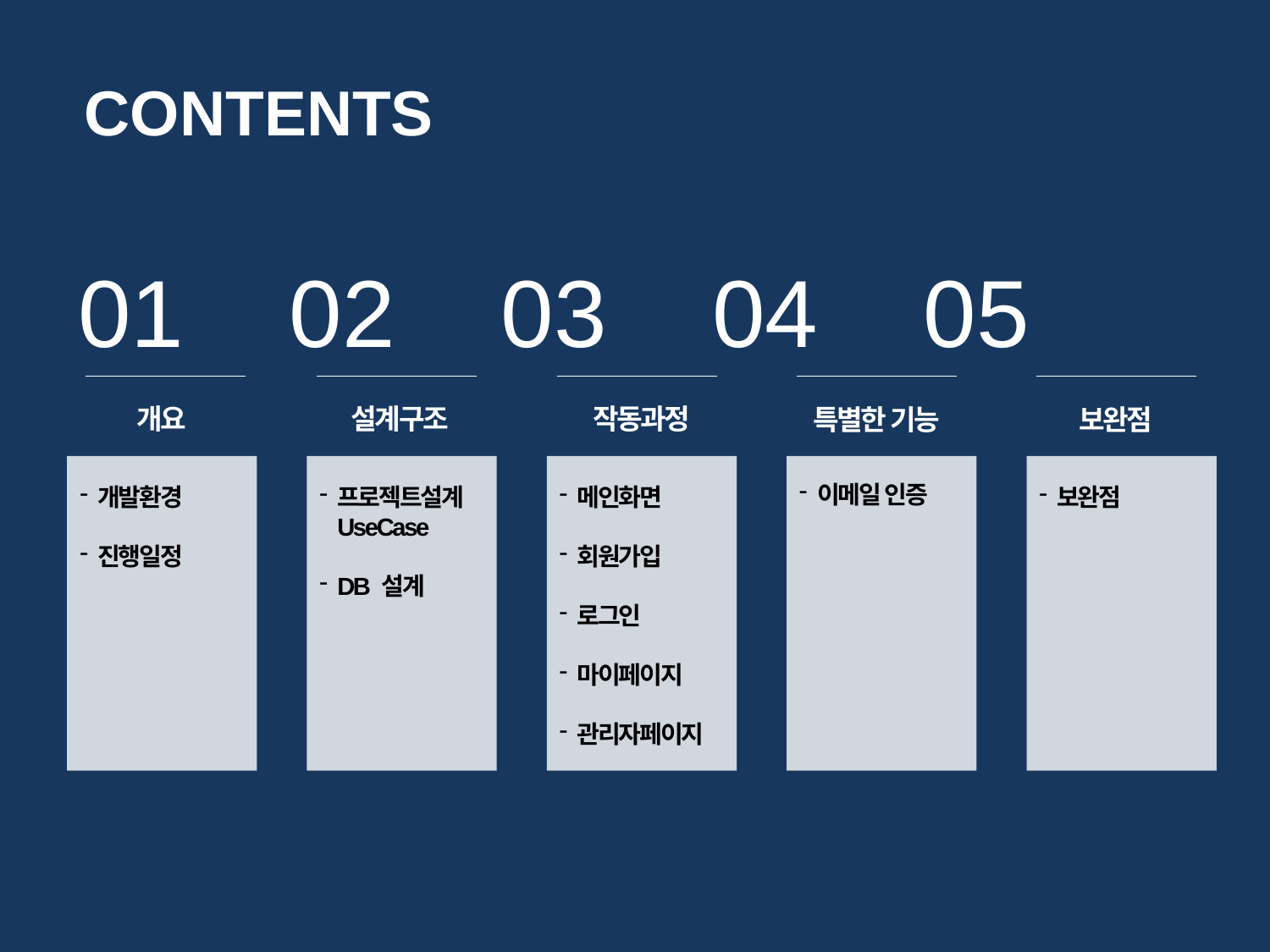

CONTENTS
01    02    03    04    05
개요
설계구조
작동과정
특별한 기능
 보완점

이메일 인증

메인화면

회원가입

로그인

마이페이지

관리자페이지

보완점
개발환경

진행일정
프로젝트설계UseCase

DB 설계